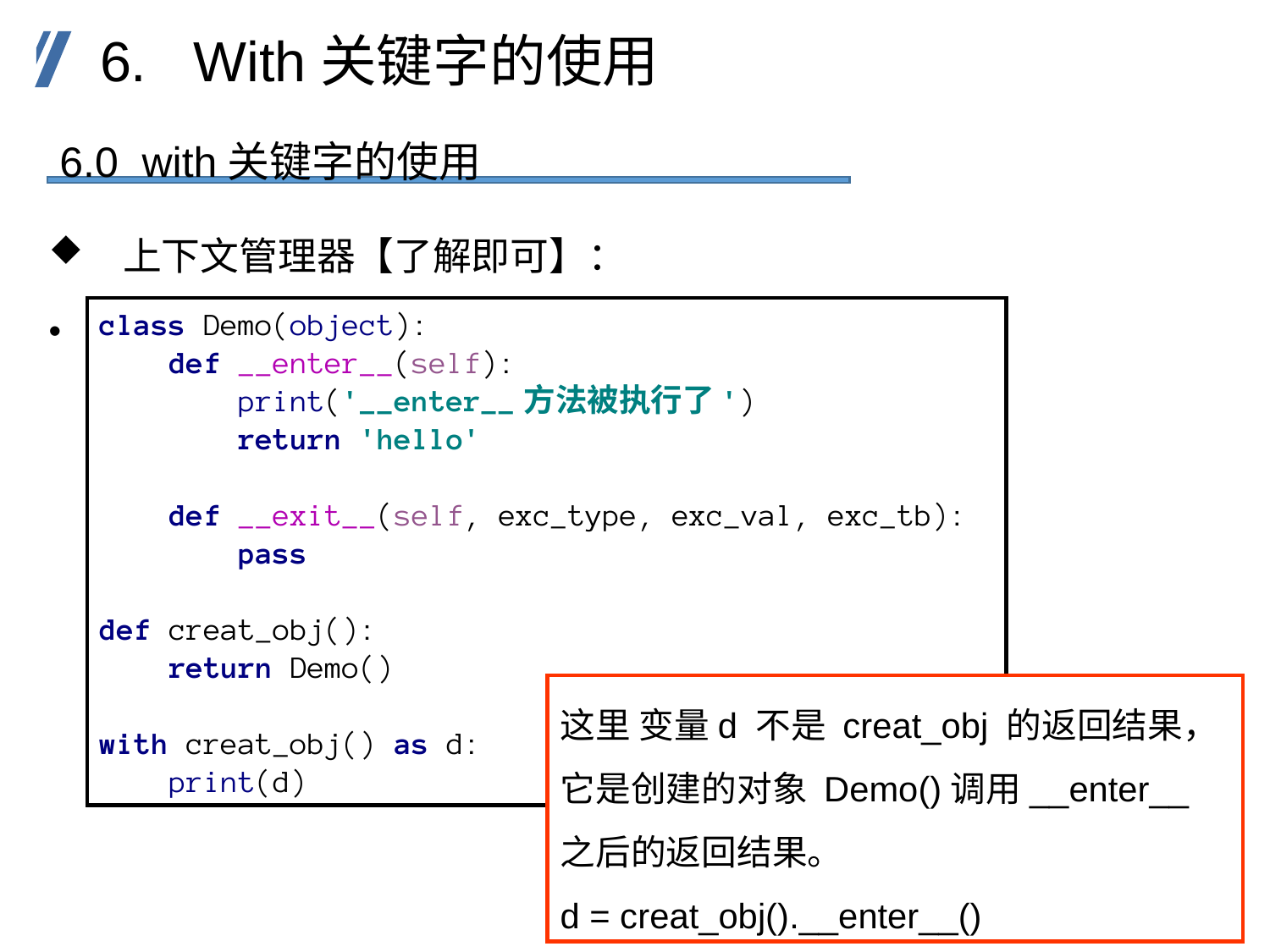

6.   With关键字的使用
6.0  with关键字的使用

  上下文管理器【了解即可】：
。
class Demo(object):
    def __enter__(self):
        print('__enter__方法被执行了')
        return 'hello'
    def __exit__(self, exc_type, exc_val, exc_tb):
        pass
def creat_obj():
    return Demo()
with creat_obj() as d:
    print(d)
这里 变量d 不是 creat_obj 的返回结果，
它是创建的对象 Demo()调用__enter__之后的返回结果。
d = creat_obj().__enter__()